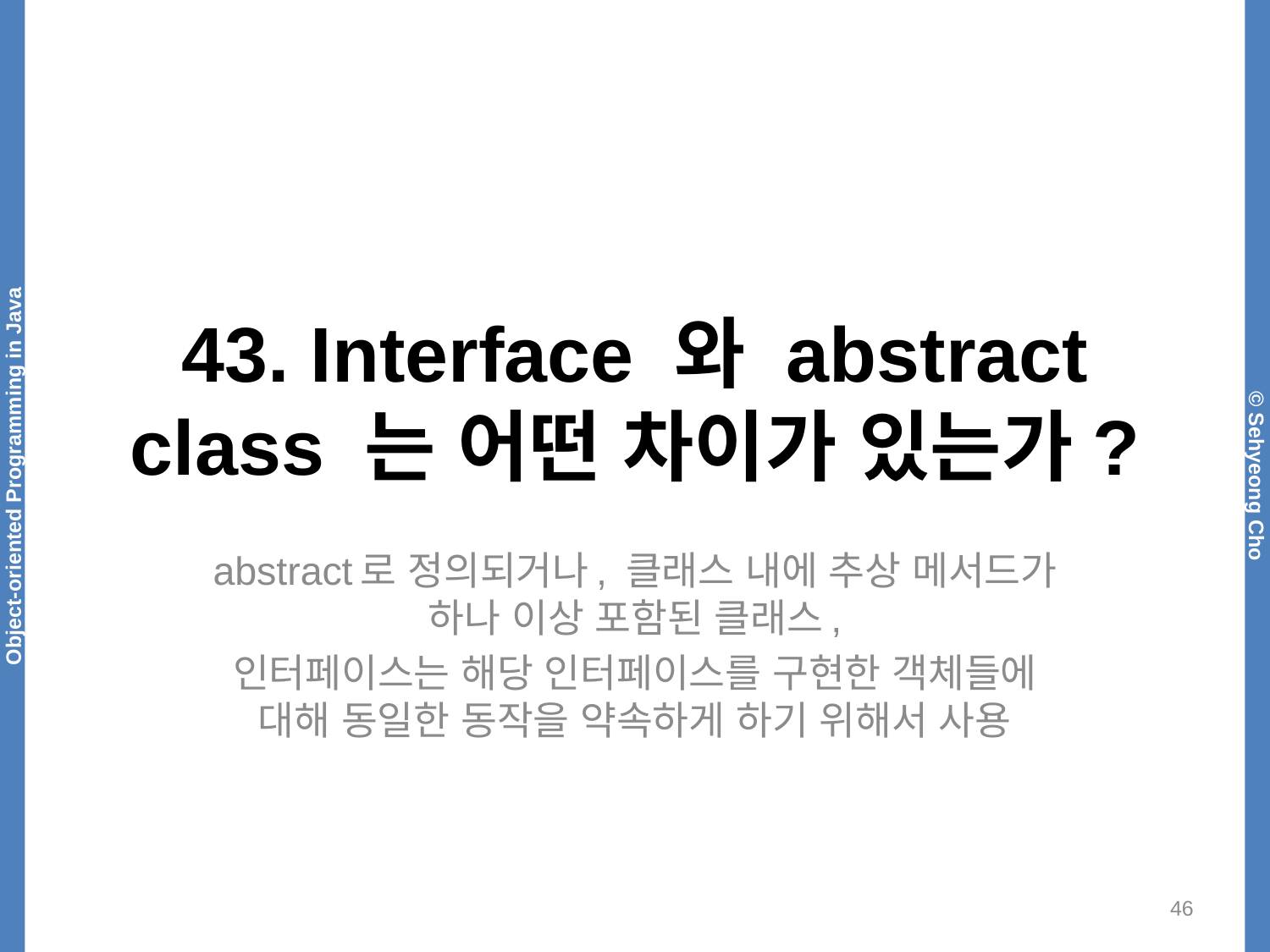

# 43. Interface 와 abstract class 는 어떤 차이가 있는가?
abstract로 정의되거나, 클래스 내에 추상 메서드가 하나 이상 포함된 클래스,
인터페이스는 해당 인터페이스를 구현한 객체들에 대해 동일한 동작을 약속하게 하기 위해서 사용
46